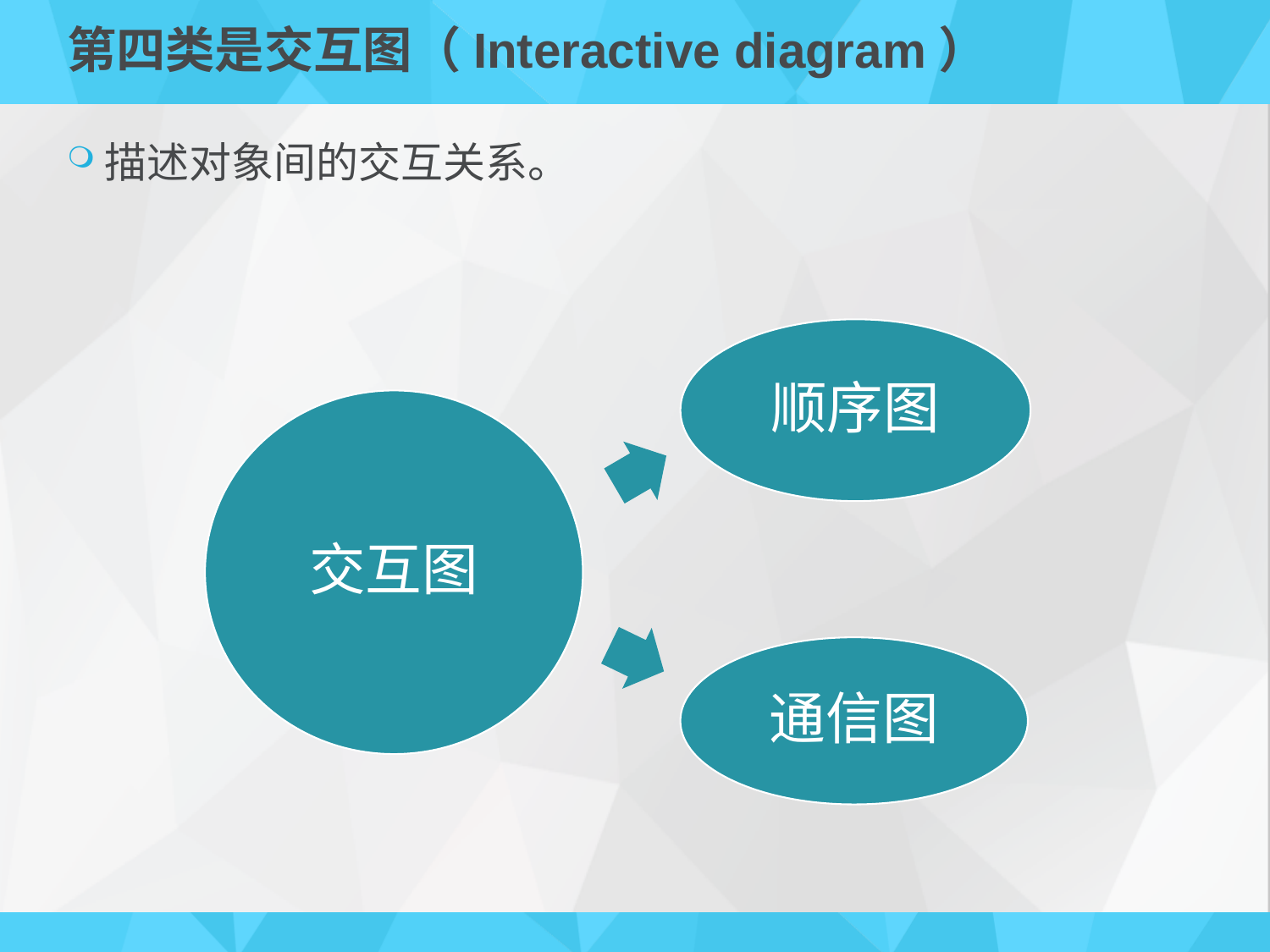

# 第四类是交互图（Interactive diagram）
描述对象间的交互关系。
顺序图
交互图

通信图